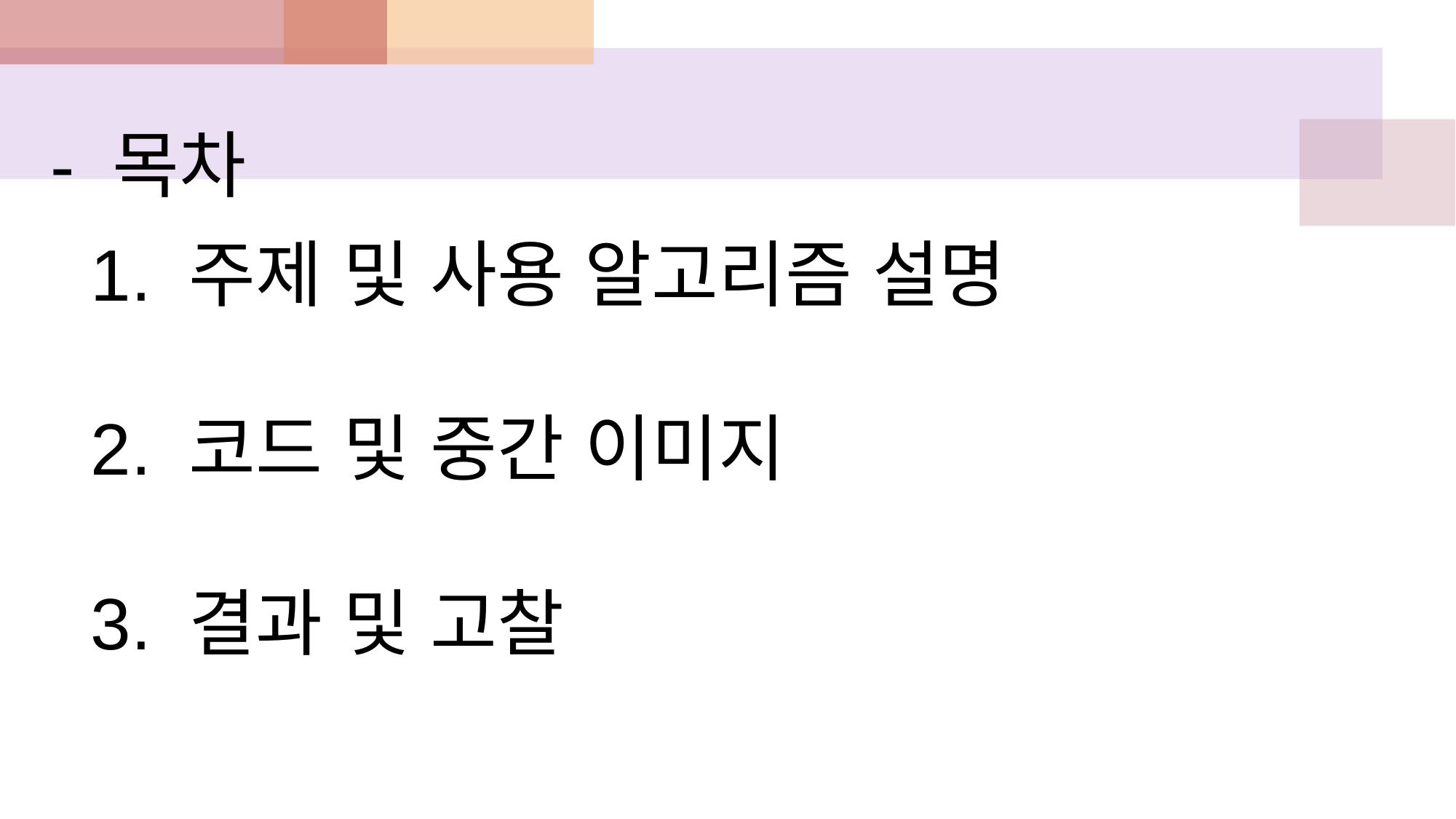

- 목차

  1. 주제 및 사용 알고리즘 설명

  2. 코드 및 중간 이미지

  3. 결과 및 고찰